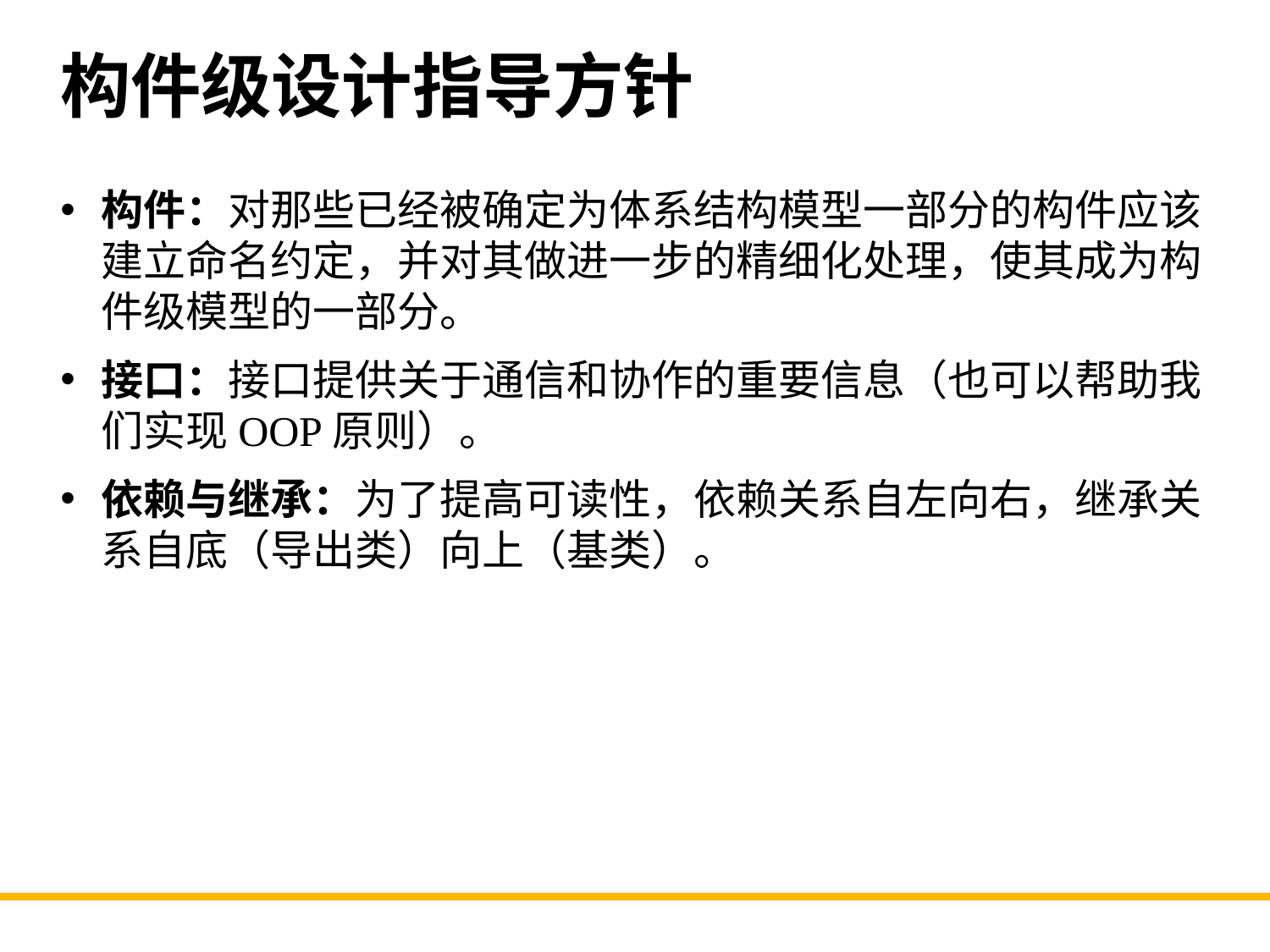

# 构件级设计指导方针
构件：对那些已经被确定为体系结构模型一部分的构件应该建立命名约定，并对其做进一步的精细化处理，使其成为构件级模型的一部分。
接口：接口提供关于通信和协作的重要信息（也可以帮助我们实现OOP原则）。
依赖与继承：为了提高可读性，依赖关系自左向右，继承关系自底（导出类）向上（基类）。